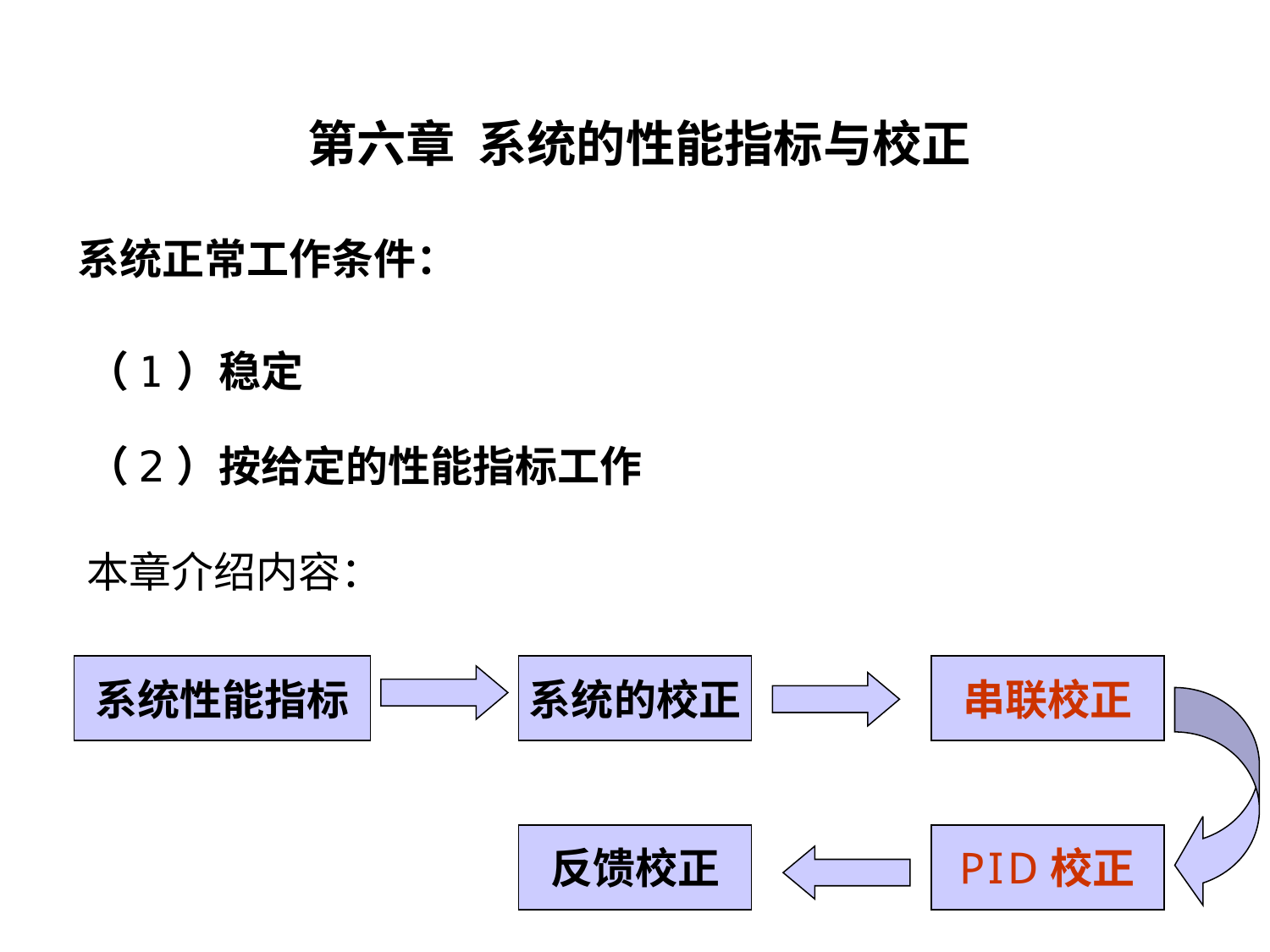

第六章  系统的性能指标与校正
系统正常工作条件：
（1）稳定
（2）按给定的性能指标工作
本章介绍内容：
系统性能指标
系统的校正
串联校正

反馈校正
PID校正